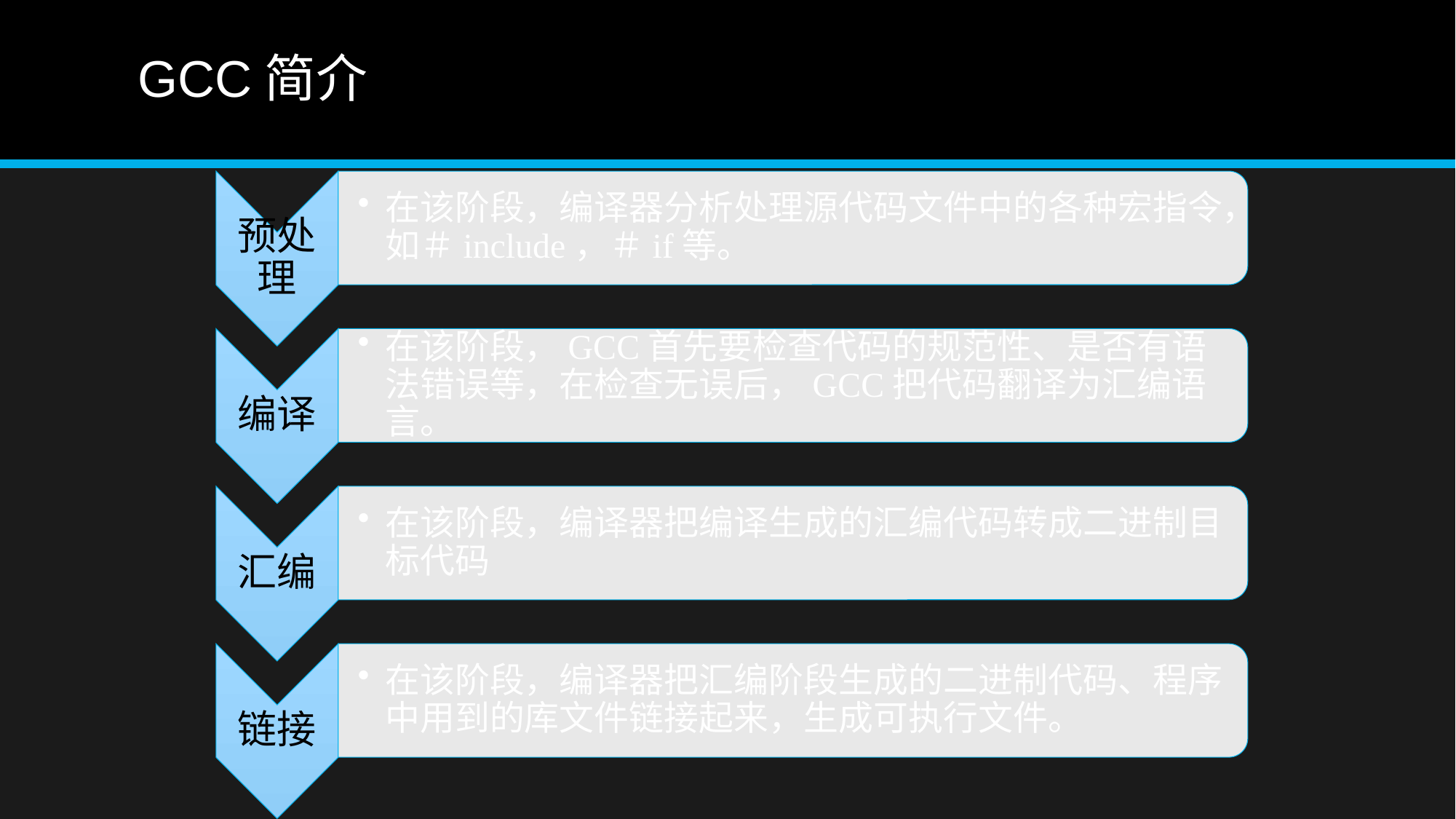

# GCC简介
预处理
在该阶段，编译器分析处理源代码文件中的各种宏指令，如＃include，＃if等。
编译
在该阶段，GCC首先要检查代码的规范性、是否有语法错误等，在检查无误后，GCC把代码翻译为汇编语言。
汇编
在该阶段，编译器把编译生成的汇编代码转成二进制目标代码
链接
在该阶段，编译器把汇编阶段生成的二进制代码、程序中用到的库文件链接起来，生成可执行文件。